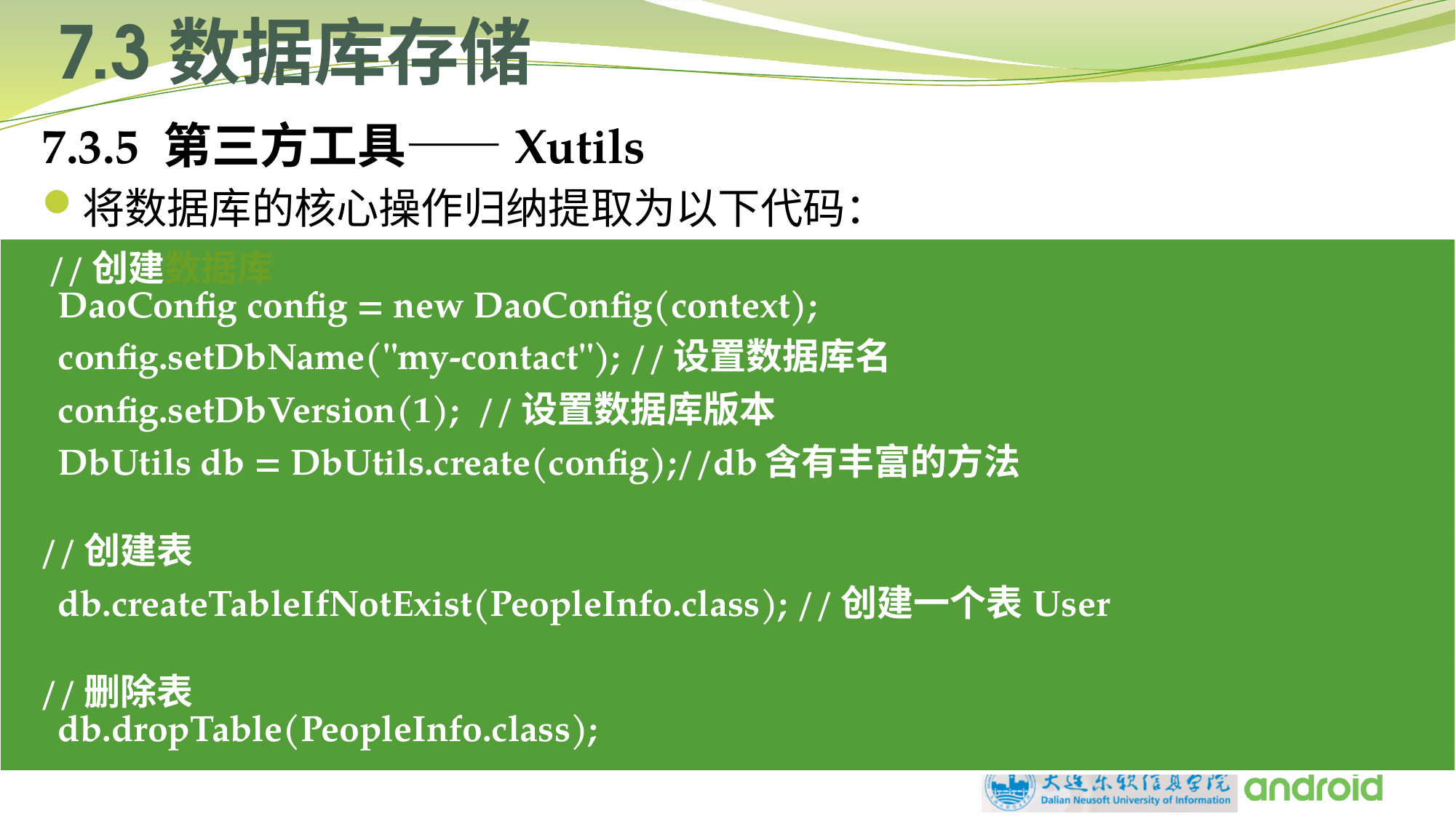

# 7.3数据库存储
7.3.5 第三方工具——Xutils
将数据库的核心操作归纳提取为以下代码：

| //创建数据库   DaoConfig config = new DaoConfig(context);   config.setDbName("my-contact"); //设置数据库名   config.setDbVersion(1);  //设置数据库版本   DbUtils db = DbUtils.create(config);//db含有丰富的方法   //创建表   db.createTableIfNotExist(PeopleInfo.class); //创建一个表User   //删除表   db.dropTable(PeopleInfo.class); |
| --- |